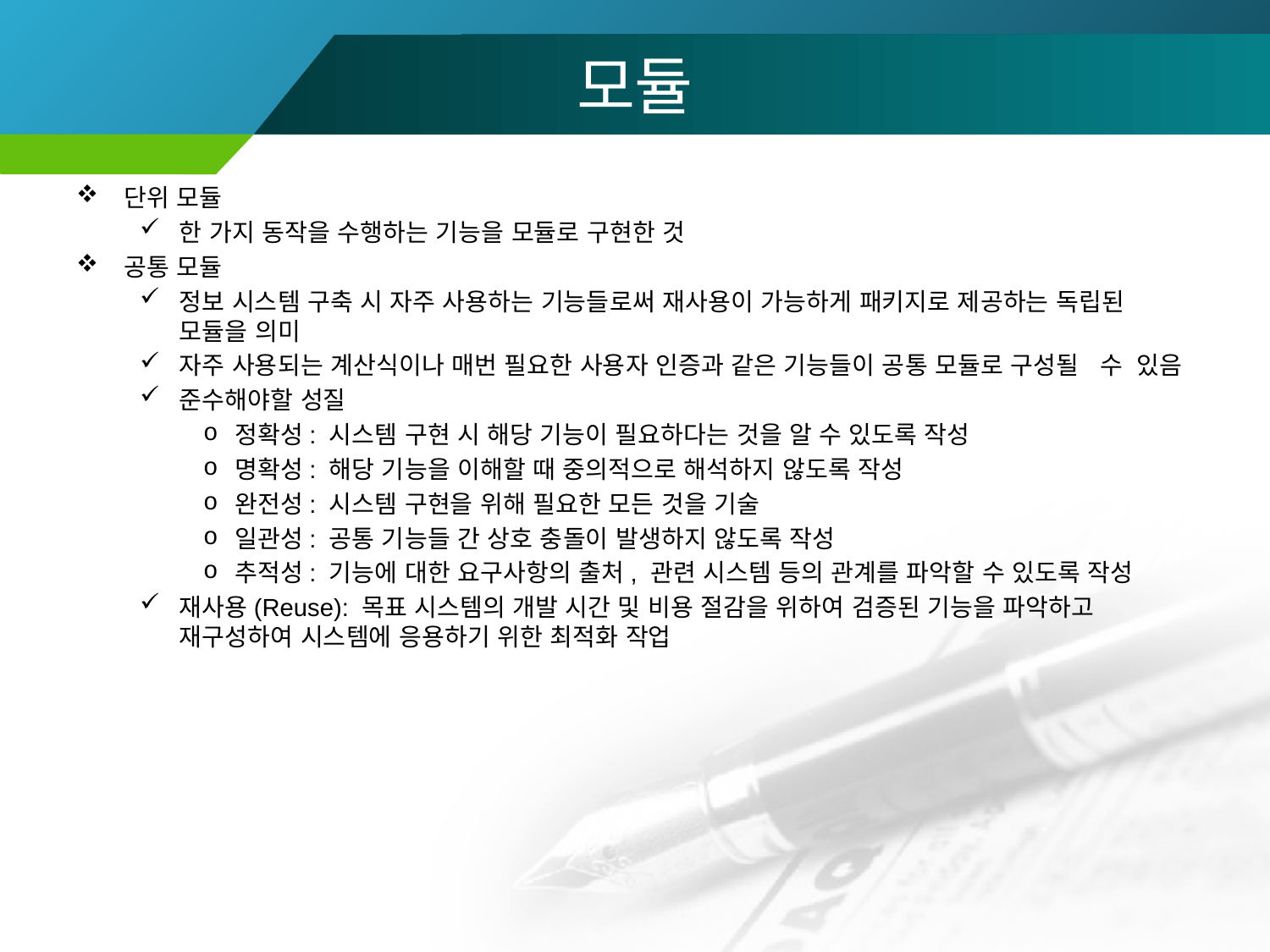

# 모듈
단위 모듈
한 가지 동작을 수행하는 기능을 모듈로 구현한 것
공통 모듈
정보 시스템 구축 시 자주 사용하는 기능들로써 재사용이 가능하게 패키지로 제공하는 독립된 모듈을 의미
자주 사용되는 계산식이나 매번 필요한 사용자 인증과 같은 기능들이 공통 모듈로 구성될   수  있음
준수해야할 성질
정확성: 시스템 구현 시 해당 기능이 필요하다는 것을 알 수 있도록 작성
명확성: 해당 기능을 이해할 때 중의적으로 해석하지 않도록 작성
완전성: 시스템 구현을 위해 필요한 모든 것을 기술
일관성: 공통 기능들 간 상호 충돌이 발생하지 않도록 작성
추적성: 기능에 대한 요구사항의 출처, 관련 시스템 등의 관계를 파악할 수 있도록 작성
재사용(Reuse): 목표 시스템의 개발 시간 및 비용 절감을 위하여 검증된 기능을 파악하고 재구성하여 시스템에 응용하기 위한 최적화 작업